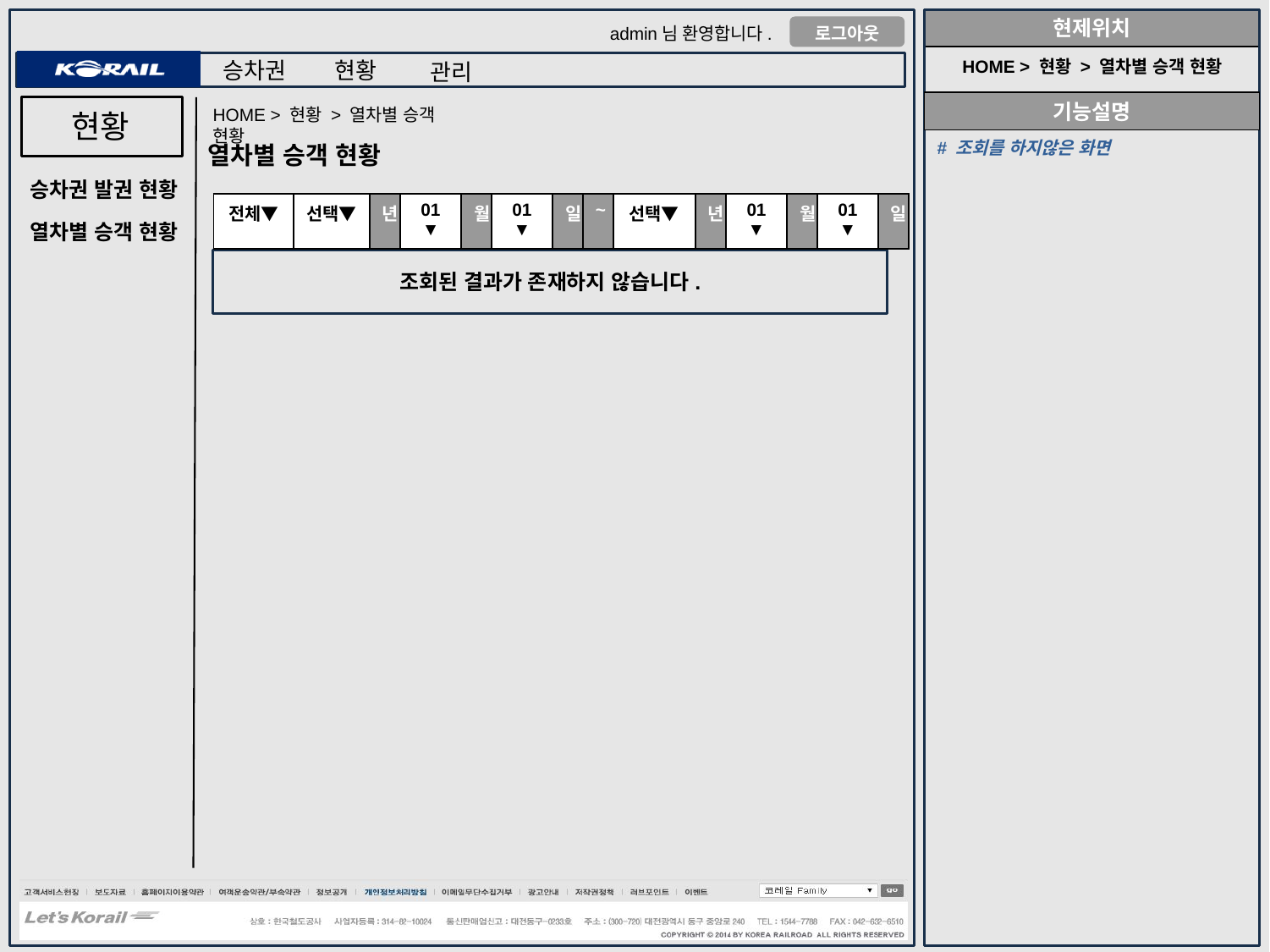

HOME > 현황 > 열차별 승객 현황
HOME > 현황 > 열차별 승객 현황
현황
# 조회를 하지않은 화면
열차별 승객 현황
승차권 발권 현황
| 전체▼ | 선택▼ | 년 | 01▼ | 월 | 01▼ | 일 | ~ | 선택▼ | 년 | 01▼ | 월 | 01▼ | 일 |
| --- | --- | --- | --- | --- | --- | --- | --- | --- | --- | --- | --- | --- | --- |
열차별 승객 현황
조회된 결과가 존재하지 않습니다.